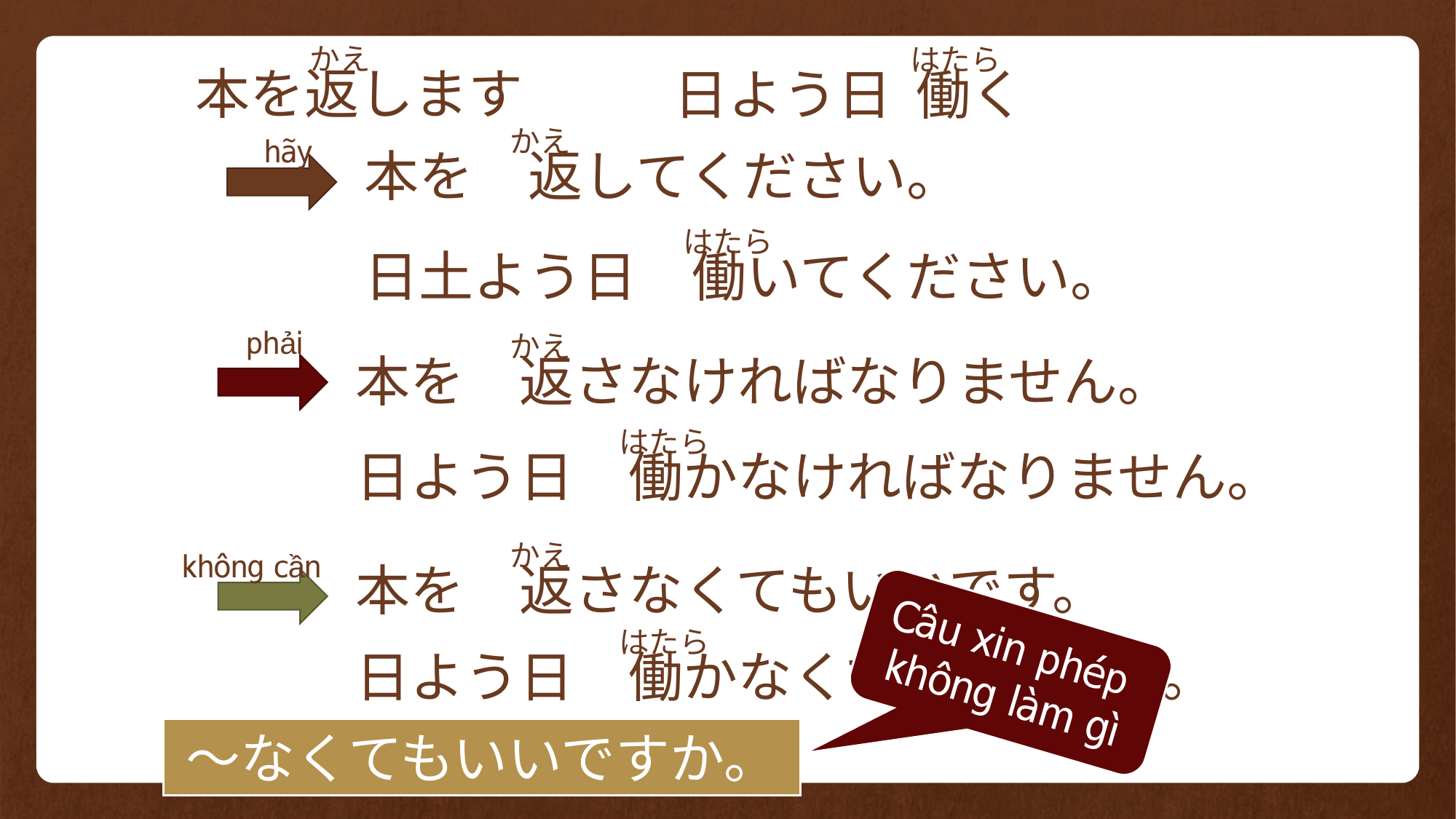

かえ
はたら
本を返します
日よう日  働く
かえ
hãy
本を　返してください。

はたら
日土よう日　働いてください。
phải
かえ
本を　返さなければなりません。

はたら
日よう日　働かなければなりません。
かえ
không cần
本を　返さなくてもいいです。

Câu xin phép
không làm gì
はたら
日よう日　働かなくてもいいです。
～なくてもいいですか。